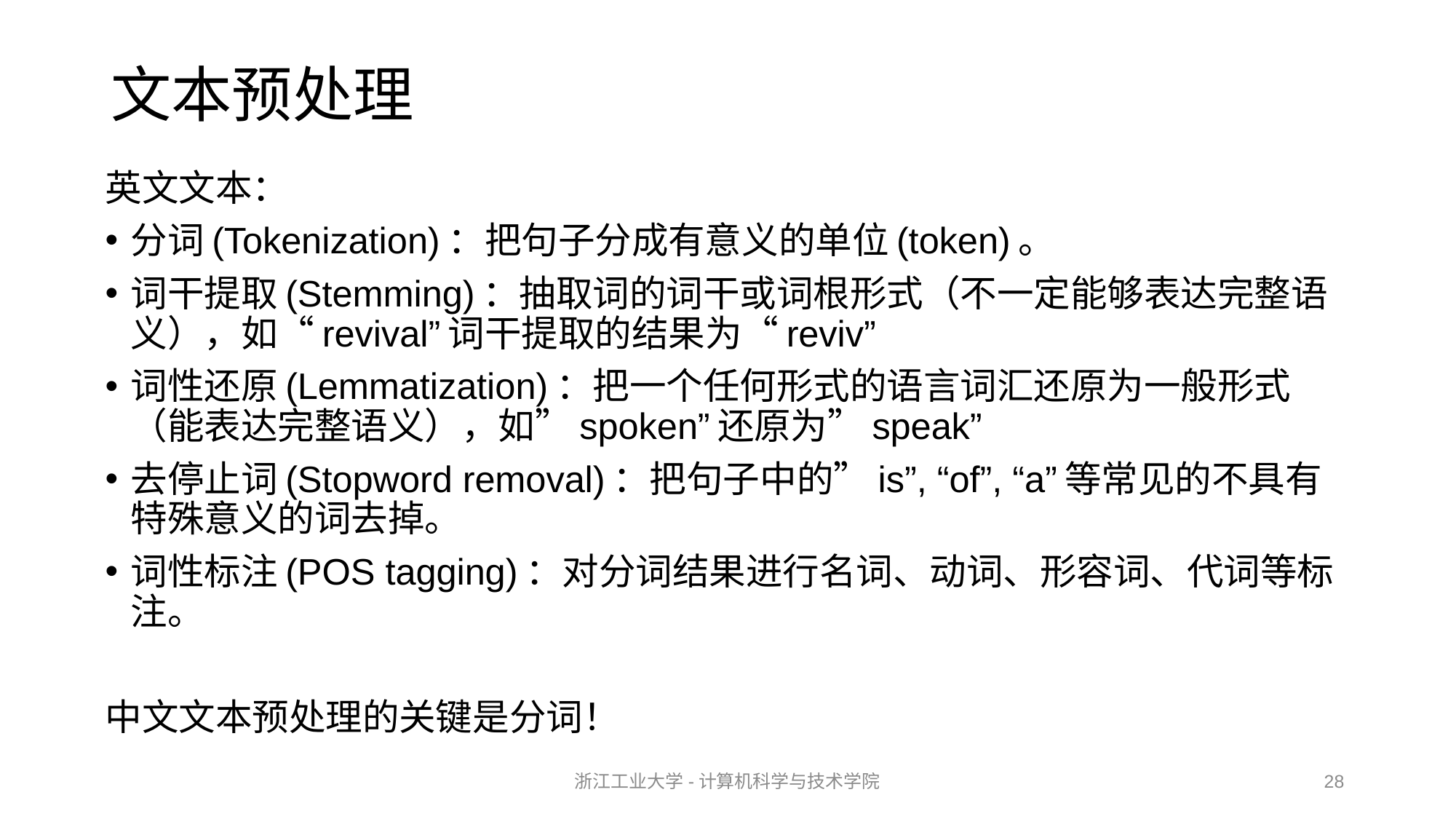

# 文本预处理
英文文本：
分词(Tokenization)：把句子分成有意义的单位(token)。
词干提取(Stemming)：抽取词的词干或词根形式（不一定能够表达完整语义），如“revival”词干提取的结果为“reviv”
词性还原(Lemmatization)：把一个任何形式的语言词汇还原为一般形式（能表达完整语义），如”spoken”还原为”speak”
去停止词(Stopword removal)：把句子中的”is”, “of”, “a”等常见的不具有特殊意义的词去掉。
词性标注(POS tagging)：对分词结果进行名词、动词、形容词、代词等标注。

中文文本预处理的关键是分词！
浙江工业大学-计算机科学与技术学院
28